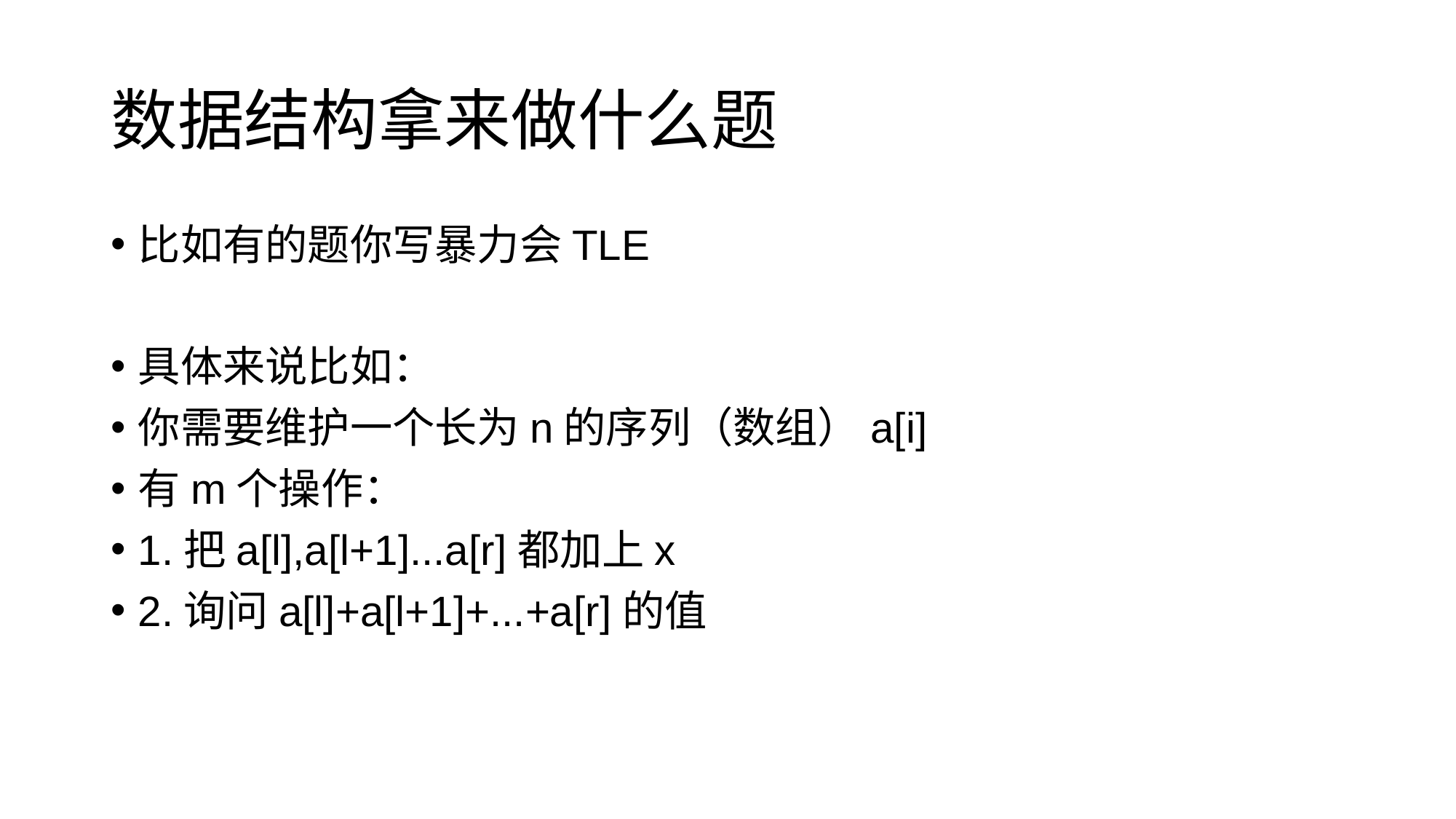

# 数据结构拿来做什么题
比如有的题你写暴力会TLE

具体来说比如：
你需要维护一个长为n的序列（数组）a[i]
有m个操作：
1.把a[l],a[l+1]...a[r]都加上x
2.询问a[l]+a[l+1]+...+a[r]的值